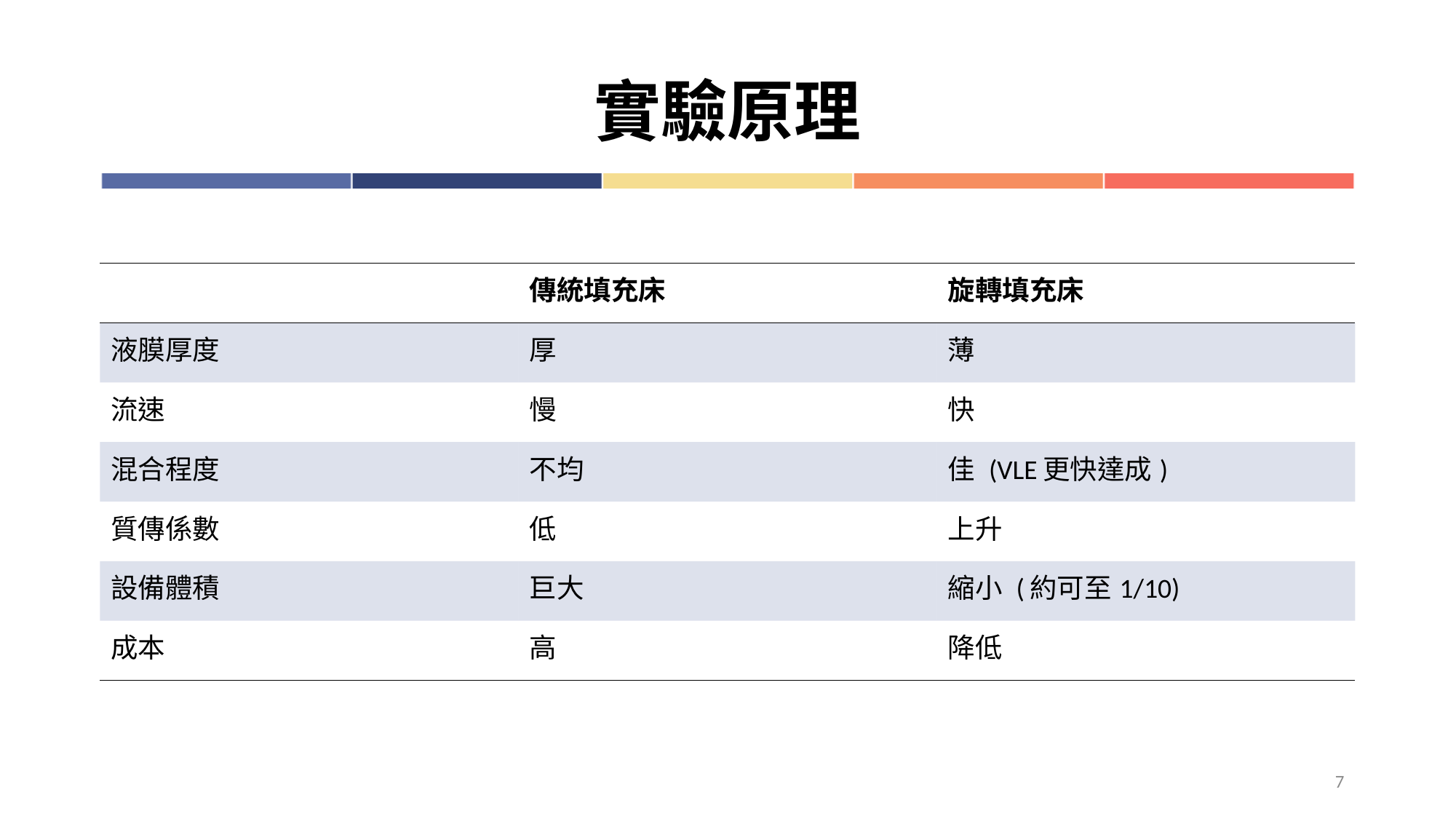

# 實驗原理
|  | 傳統填充床 | 旋轉填充床 |
| --- | --- | --- |
| 液膜厚度 | 厚 | 薄 |
| 流速 | 慢 | 快 |
| 混合程度 | 不均 | 佳 (VLE更快達成) |
| 質傳係數 | 低 | 上升 |
| 設備體積 | 巨大 | 縮小 (約可至1/10) |
| 成本 | 高 | 降低 |
7